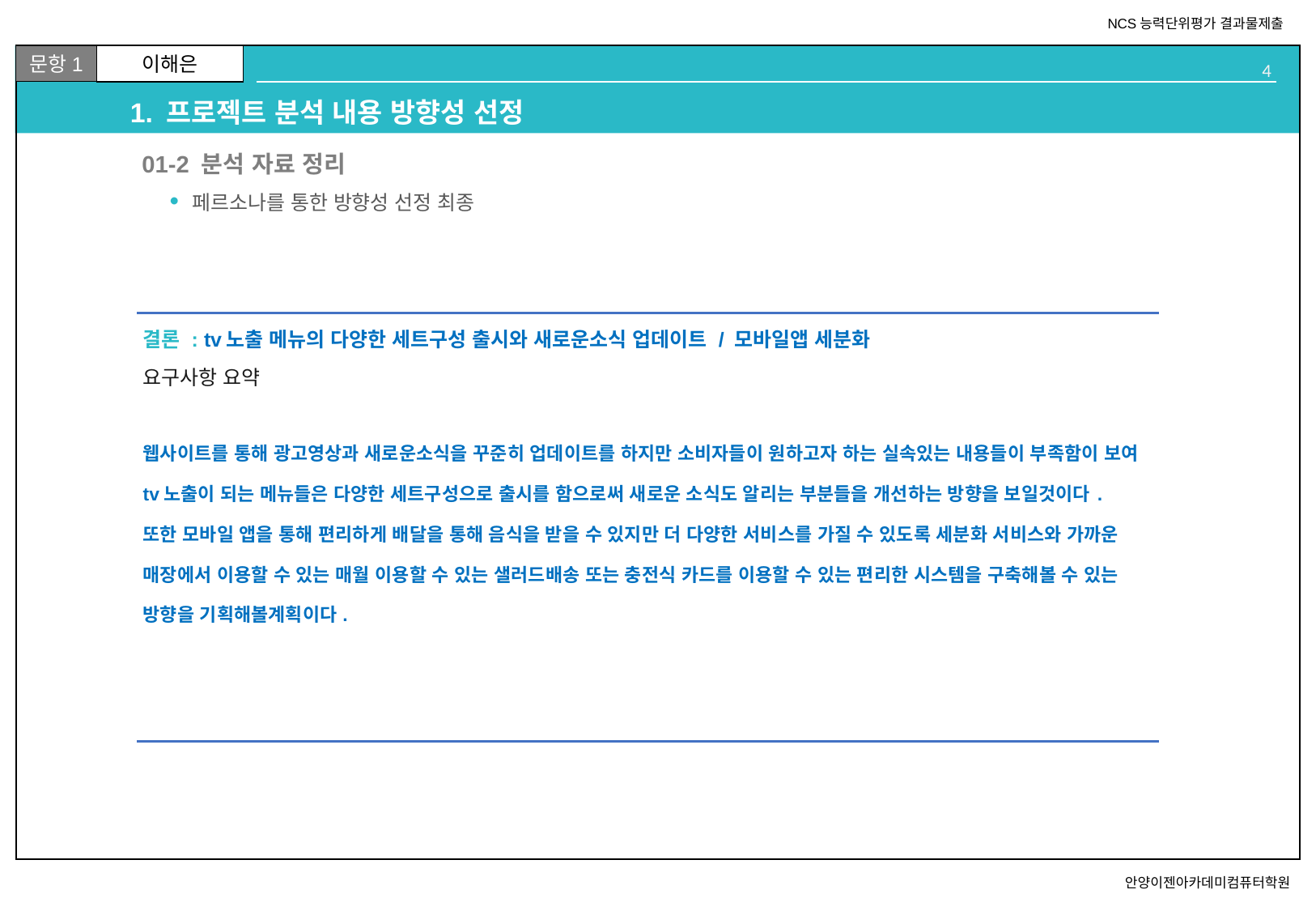

# 1. 프로젝트 분석 내용 방향성 선정
02
01-2 분석 자료 정리
페르소나를 통한 방향성 선정 최종
| 결론 : tv노출 메뉴의 다양한 세트구성 출시와 새로운소식 업데이트 / 모바일앱 세분화 요구사항 요약 웹사이트를 통해 광고영상과 새로운소식을 꾸준히 업데이트를 하지만 소비자들이 원하고자 하는 실속있는 내용들이 부족함이 보여 tv노출이 되는 메뉴들은 다양한 세트구성으로 출시를 함으로써 새로운 소식도 알리는 부분들을 개선하는 방향을 보일것이다. 또한 모바일 앱을 통해 편리하게 배달을 통해 음식을 받을 수 있지만 더 다양한 서비스를 가질 수 있도록 세분화 서비스와 가까운 매장에서 이용할 수 있는 매월 이용할 수 있는 샐러드배송 또는 충전식 카드를 이용할 수 있는 편리한 시스템을 구축해볼 수 있는 방향을 기획해볼계획이다. |
| --- |